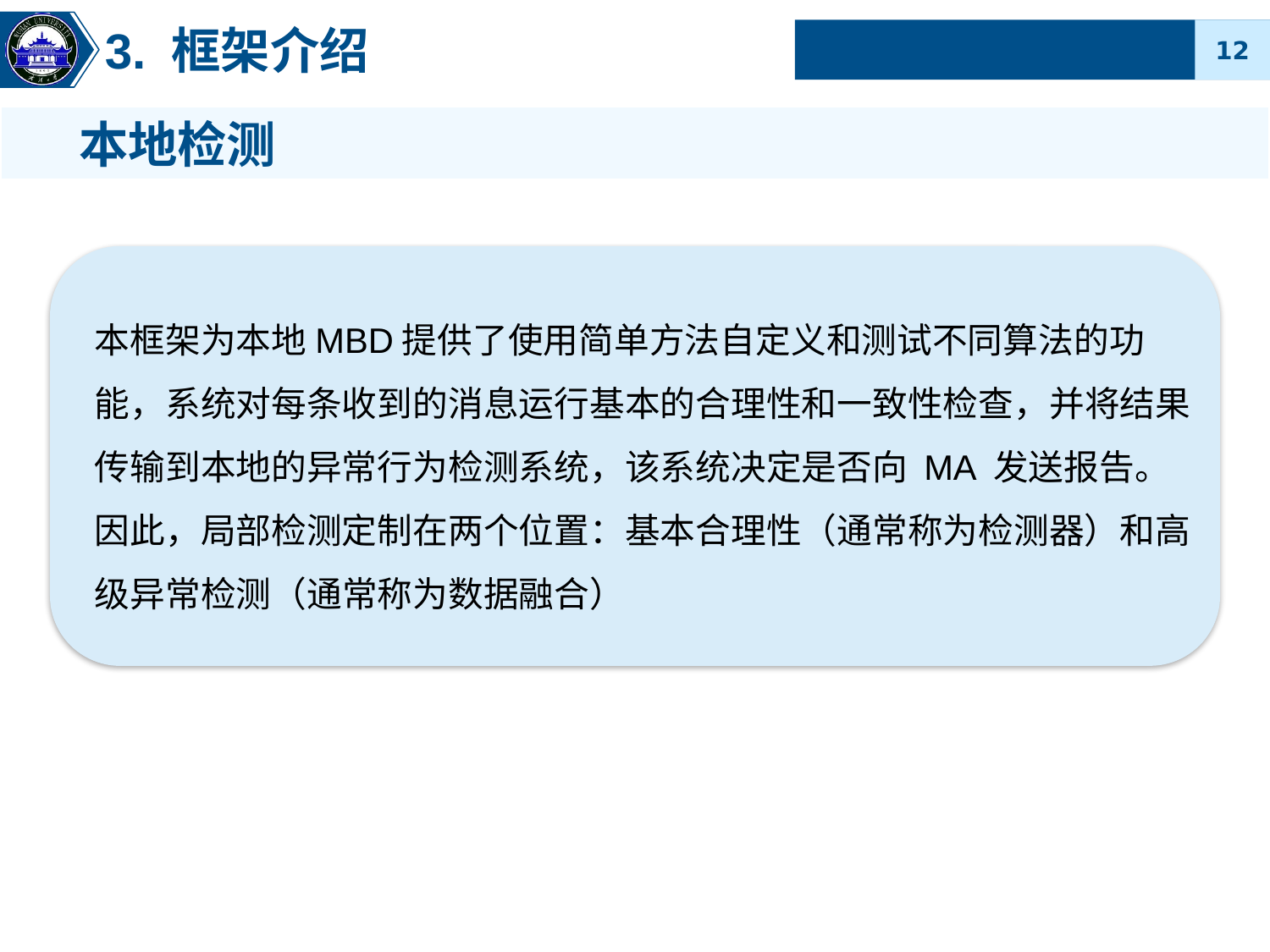

3. 框架介绍
      本地检测

本框架为本地MBD提供了使用简单方法自定义和测试不同算法的功能，系统对每条收到的消息运行基本的合理性和一致性检查，并将结果传输到本地的异常行为检测系统，该系统决定是否向 MA 发送报告。因此，局部检测定制在两个位置：基本合理性（通常称为检测器）和高级异常检测（通常称为数据融合）